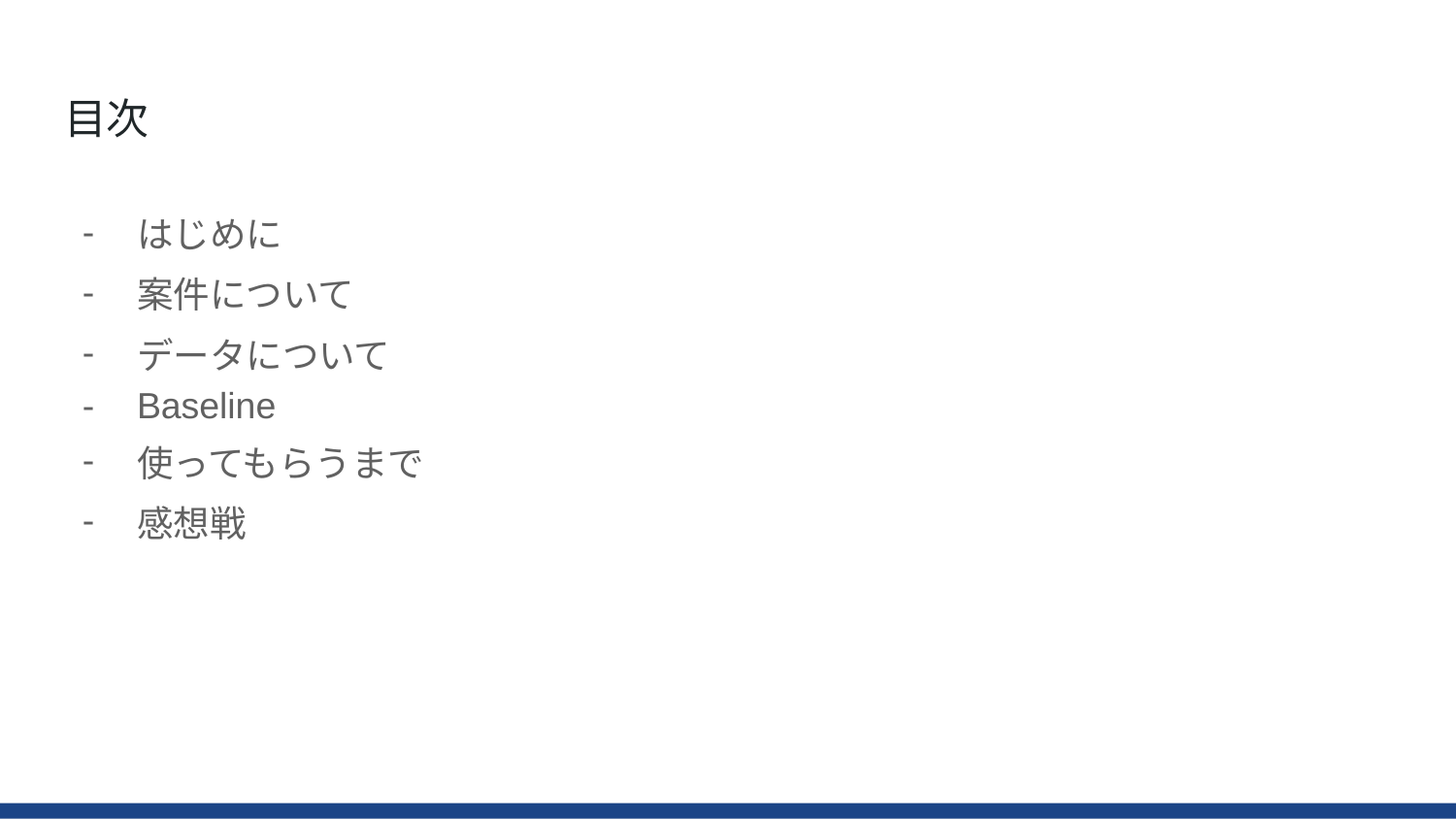

# 目次
はじめに
案件について
データについて
Baseline
使ってもらうまで
感想戦